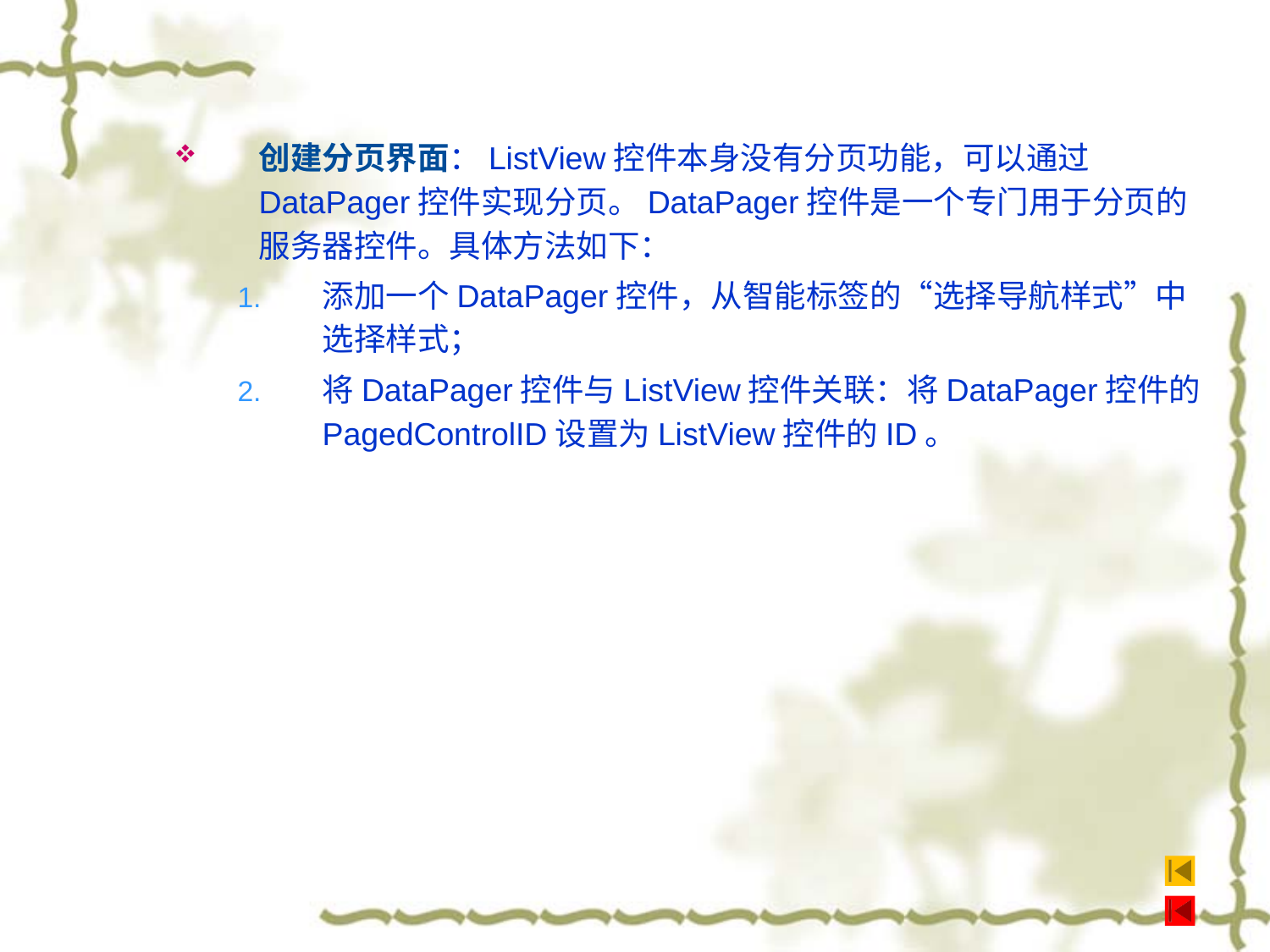

创建分页界面：ListView控件本身没有分页功能，可以通过DataPager控件实现分页。DataPager控件是一个专门用于分页的服务器控件。具体方法如下：
添加一个DataPager控件，从智能标签的“选择导航样式”中选择样式；
将DataPager控件与ListView控件关联：将DataPager控件的PagedControlID设置为ListView控件的ID。